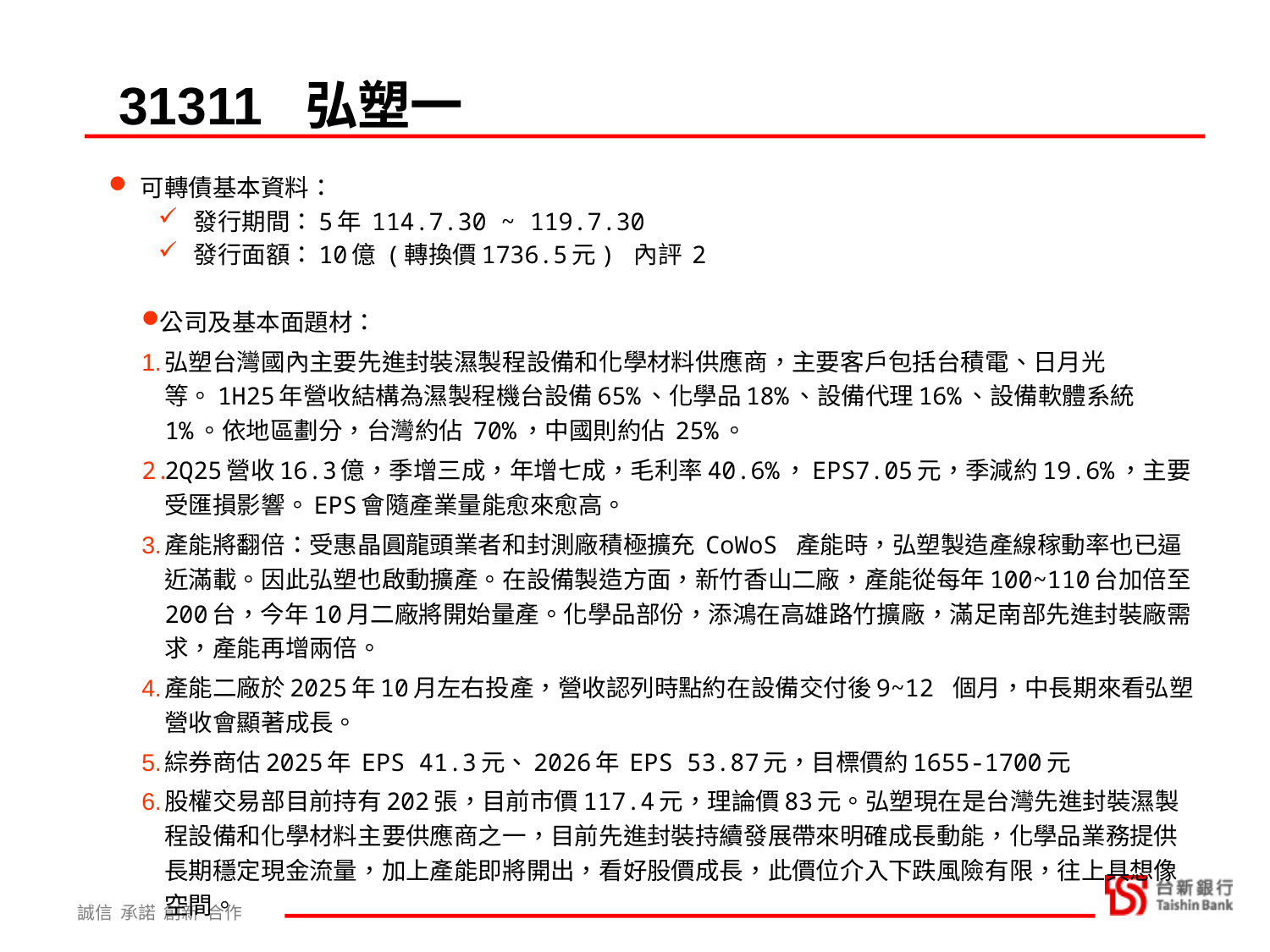

31311  弘塑一
可轉債基本資料：
發行期間：5年 114.7.30 ~ 119.7.30
發行面額：10億 (轉換價1736.5元) 內評 2

公司及基本面題材：
弘塑台灣國內主要先進封裝濕製程設備和化學材料供應商，主要客戶包括台積電、日月光等。1H25年營收結構為濕製程機台設備65%、化學品18%、設備代理16%、設備軟體系統 1%。依地區劃分，台灣約佔 70%，中國則約佔 25%。
2Q25營收16.3億，季增三成，年增七成，毛利率40.6%，EPS7.05元，季減約19.6%，主要受匯損影響。EPS會隨產業量能愈來愈高。
產能將翻倍：受惠晶圓龍頭業者和封測廠積極擴充 CoWoS 產能時，弘塑製造產線稼動率也已逼近滿載。因此弘塑也啟動擴產。在設備製造方面，新竹香山二廠，產能從每年100~110台加倍至200台，今年10月二廠將開始量產。化學品部份，添鴻在高雄路竹擴廠，滿足南部先進封裝廠需求，產能再增兩倍。
產能二廠於2025年10月左右投產，營收認列時點約在設備交付後9~12 個月，中長期來看弘塑營收會顯著成長。
綜券商估2025年 EPS 41.3元、2026年 EPS 53.87元，目標價約1655-1700元
股權交易部目前持有202張，目前市價117.4元，理論價83元。弘塑現在是台灣先進封裝濕製程設備和化學材料主要供應商之一，目前先進封裝持續發展帶來明確成長動能，化學品業務提供長期穩定現金流量，加上產能即將開出，看好股價成長，此價位介入下跌風險有限，往上具想像空間。